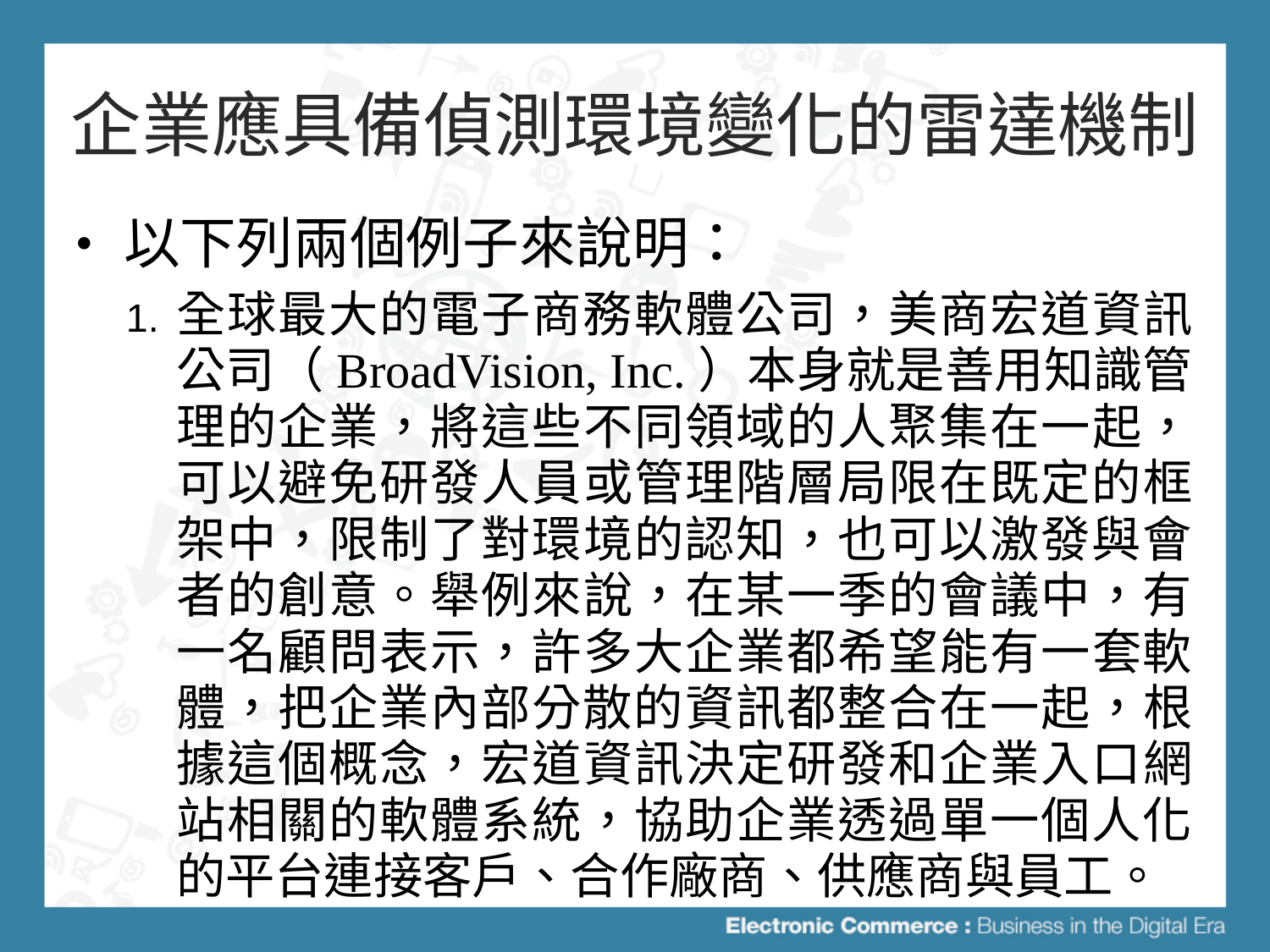

# 企業應具備偵測環境變化的雷達機制
以下列兩個例子來說明：
全球最大的電子商務軟體公司，美商宏道資訊公司（BroadVision, Inc.）本身就是善用知識管理的企業，將這些不同領域的人聚集在一起，可以避免研發人員或管理階層局限在既定的框架中，限制了對環境的認知，也可以激發與會者的創意。舉例來說，在某一季的會議中，有一名顧問表示，許多大企業都希望能有一套軟體，把企業內部分散的資訊都整合在一起，根據這個概念，宏道資訊決定研發和企業入口網站相關的軟體系統，協助企業透過單一個人化的平台連接客戶、合作廠商、供應商與員工。